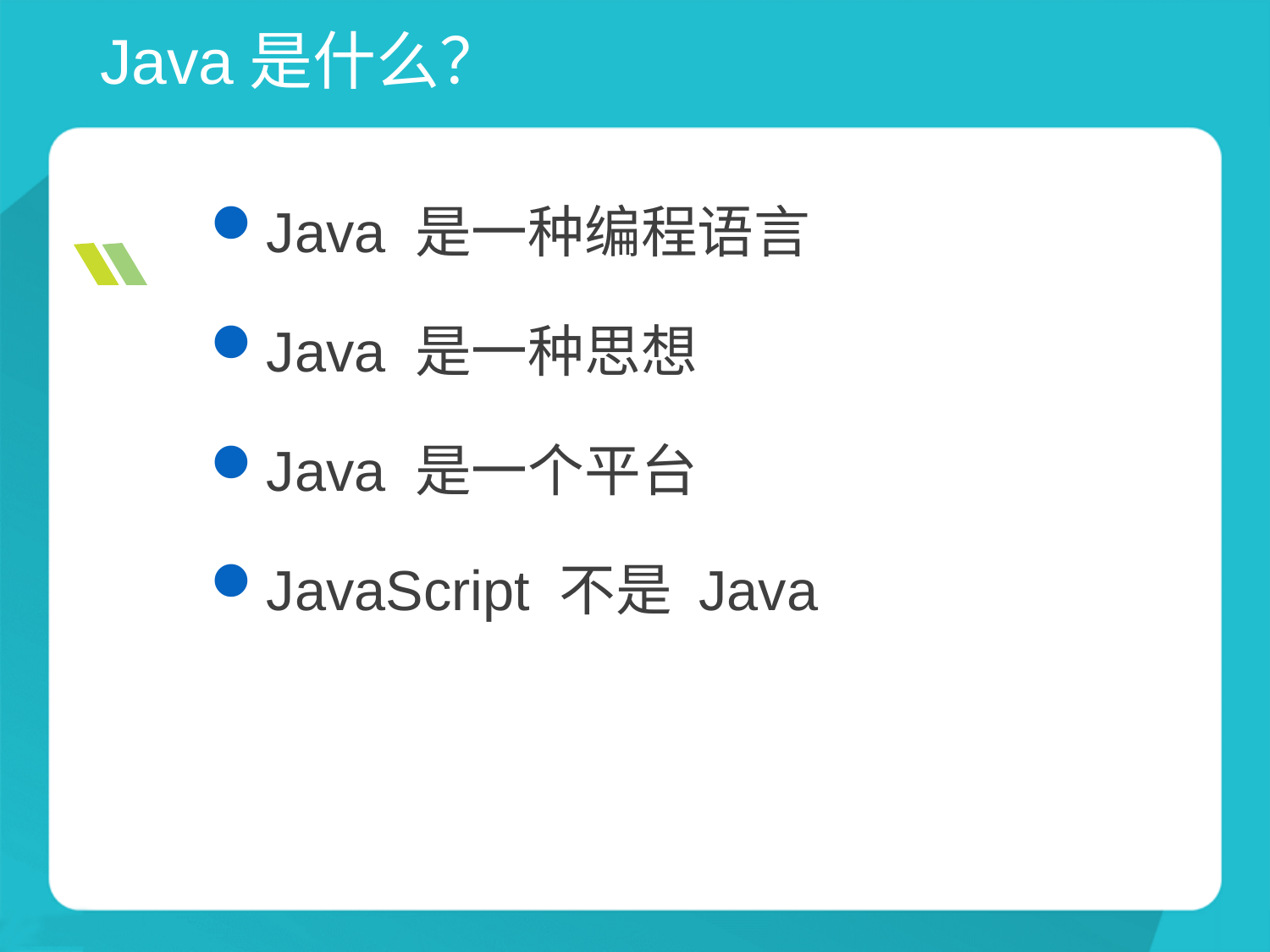

# Java是什么？
Java 是一种编程语言
Java 是一种思想
Java 是一个平台
JavaScript 不是 Java